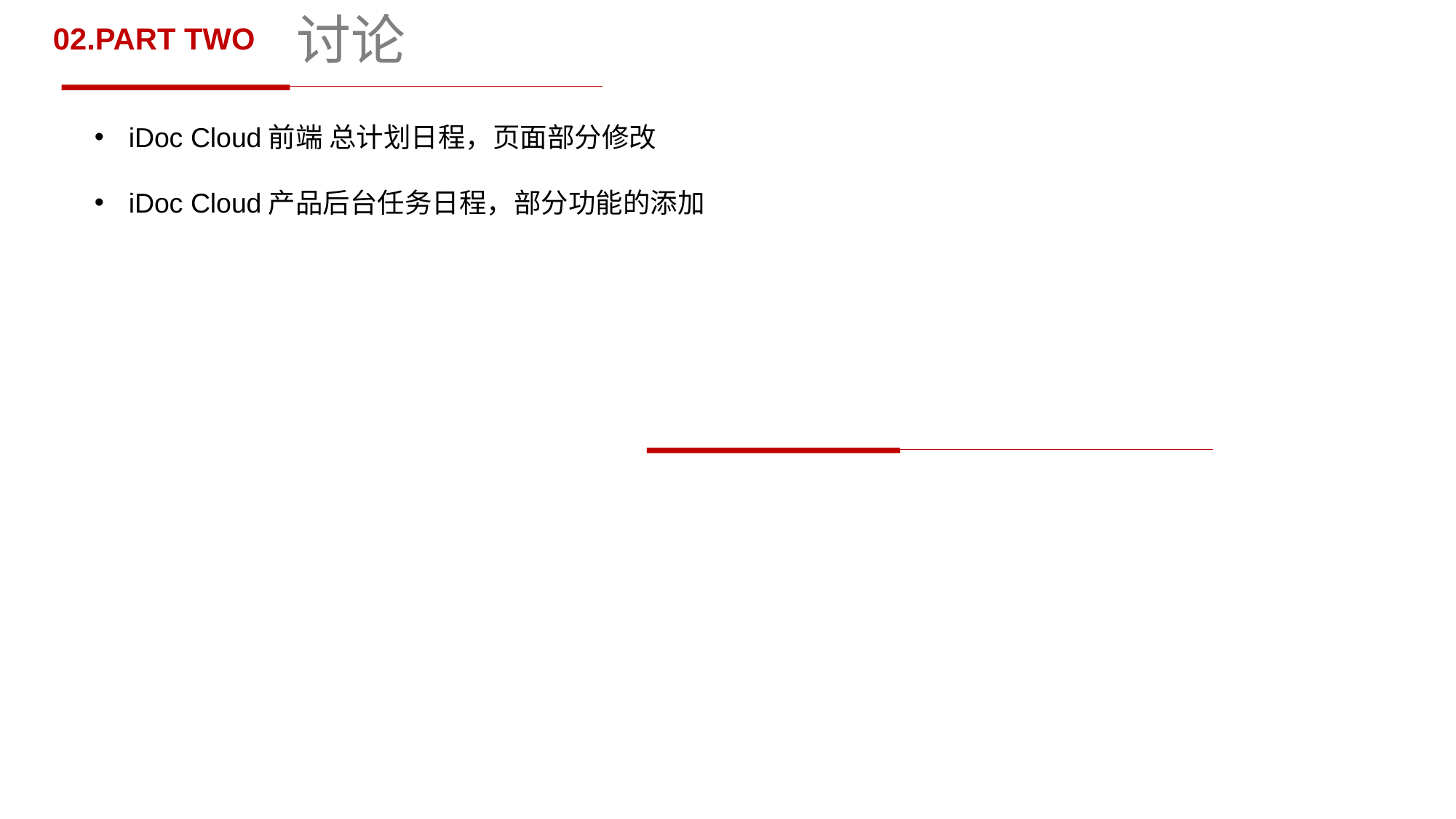

讨论
02.PART TWO

iDoc Cloud前端 总计划日程，页面部分修改

iDoc Cloud产品后台任务日程，部分功能的添加